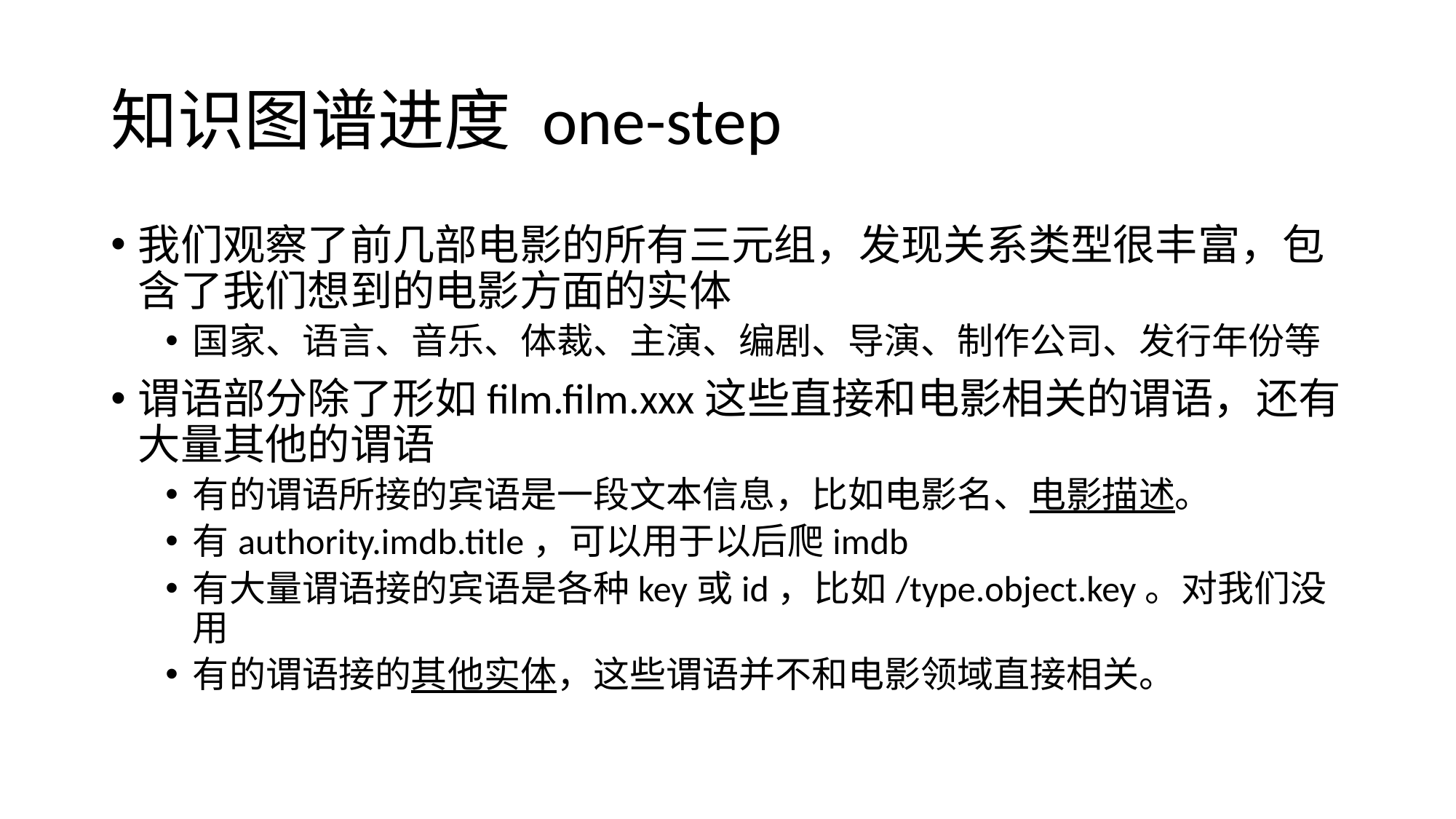

# 知识图谱进度 one-step
我们观察了前几部电影的所有三元组，发现关系类型很丰富，包含了我们想到的电影方面的实体
国家、语言、音乐、体裁、主演、编剧、导演、制作公司、发行年份等
谓语部分除了形如film.film.xxx这些直接和电影相关的谓语，还有大量其他的谓语
有的谓语所接的宾语是一段文本信息，比如电影名、电影描述。
有authority.imdb.title，可以用于以后爬imdb
有大量谓语接的宾语是各种key或id，比如/type.object.key。对我们没用
有的谓语接的其他实体，这些谓语并不和电影领域直接相关。